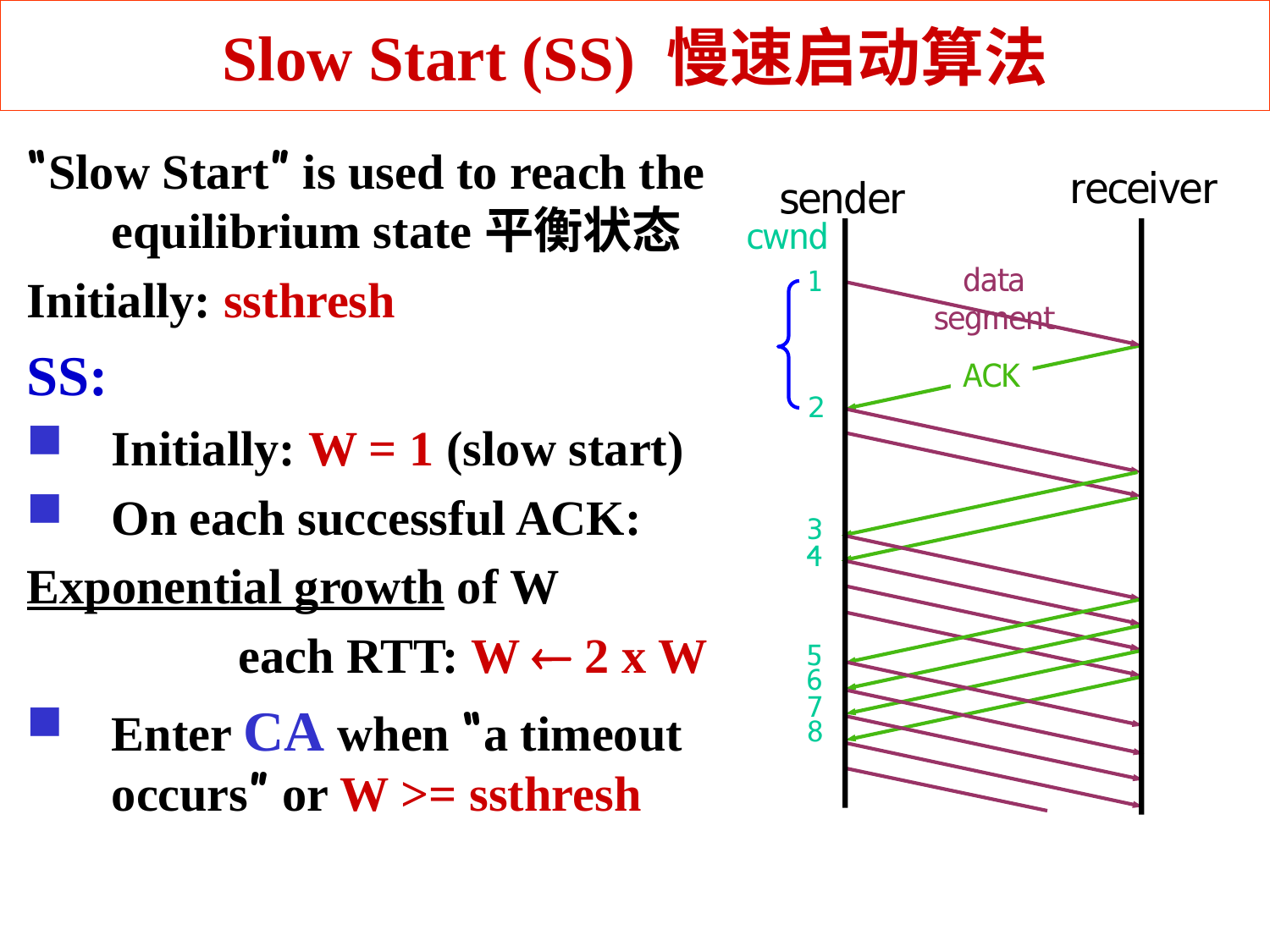

The Transport Layer
34
# Slow Start (SS) 慢速启动算法
“Slow Start” is used to reach the equilibrium state平衡状态
Initially: ssthresh
SS:
Initially: W = 1 (slow start)
On each successful ACK:
Exponential growth of W
		each RTT: W ← 2 x W
Enter CA when “a timeout occurs” or W >= ssthresh
receiver
sender
cwnd

data segment
1

ACK
2

3
4

5

6

7

8